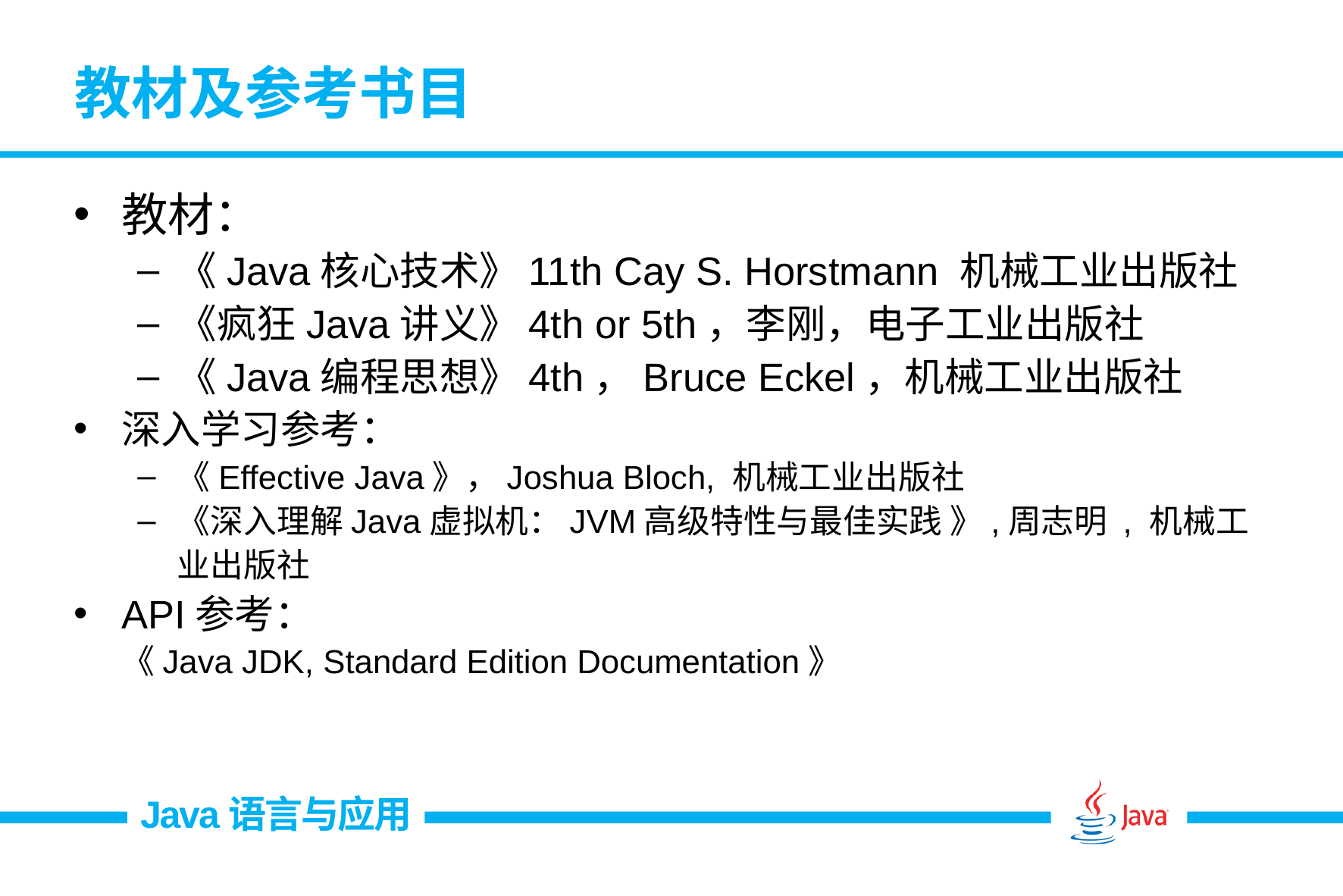

# 教材及参考书目
教材：
《Java核心技术》11th Cay S. Horstmann 机械工业出版社
《疯狂Java讲义》4th or 5th，李刚，电子工业出版社
《Java编程思想》4th，Bruce Eckel，机械工业出版社
深入学习参考：
《Effective Java》，Joshua Bloch, 机械工业出版社
《深入理解Java虚拟机：JVM高级特性与最佳实践 》,周志明 , 机械工业出版社
API参考：
《Java JDK, Standard Edition Documentation》